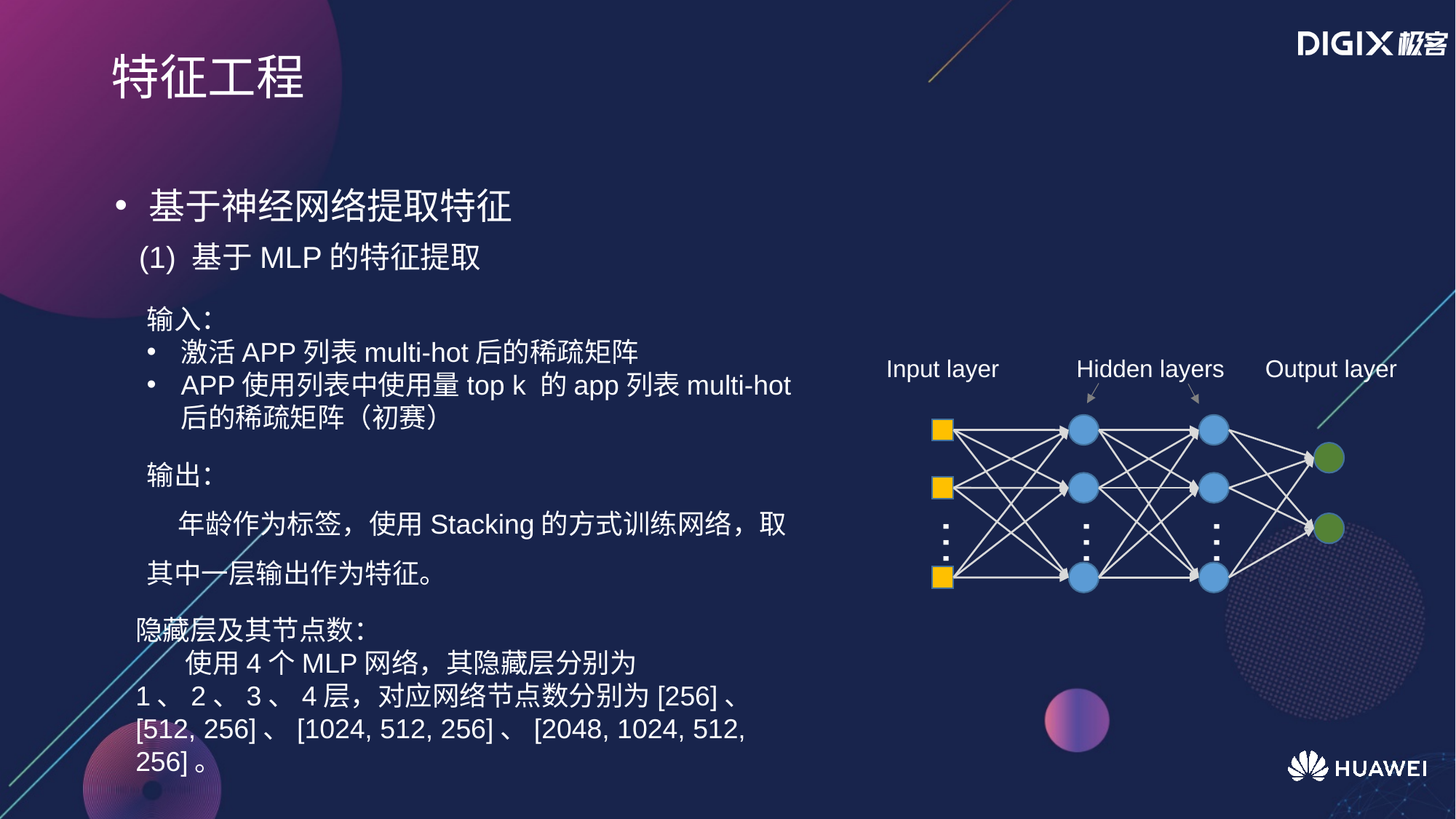

# 特征工程
基于神经网络提取特征
(1) 基于MLP的特征提取
输入：
激活APP列表multi-hot后的稀疏矩阵
APP使用列表中使用量top k 的app列表multi-hot后的稀疏矩阵（初赛）
Input layer
Hidden layers
Output layer

输出：
    年龄作为标签，使用Stacking的方式训练网络，取其中一层输出作为特征。

···
···
···

隐藏层及其节点数：
       使用4个MLP网络，其隐藏层分别为1、2、3、4层，对应网络节点数分别为[256]、[512, 256]、[1024, 512, 256]、[2048, 1024, 512, 256]。